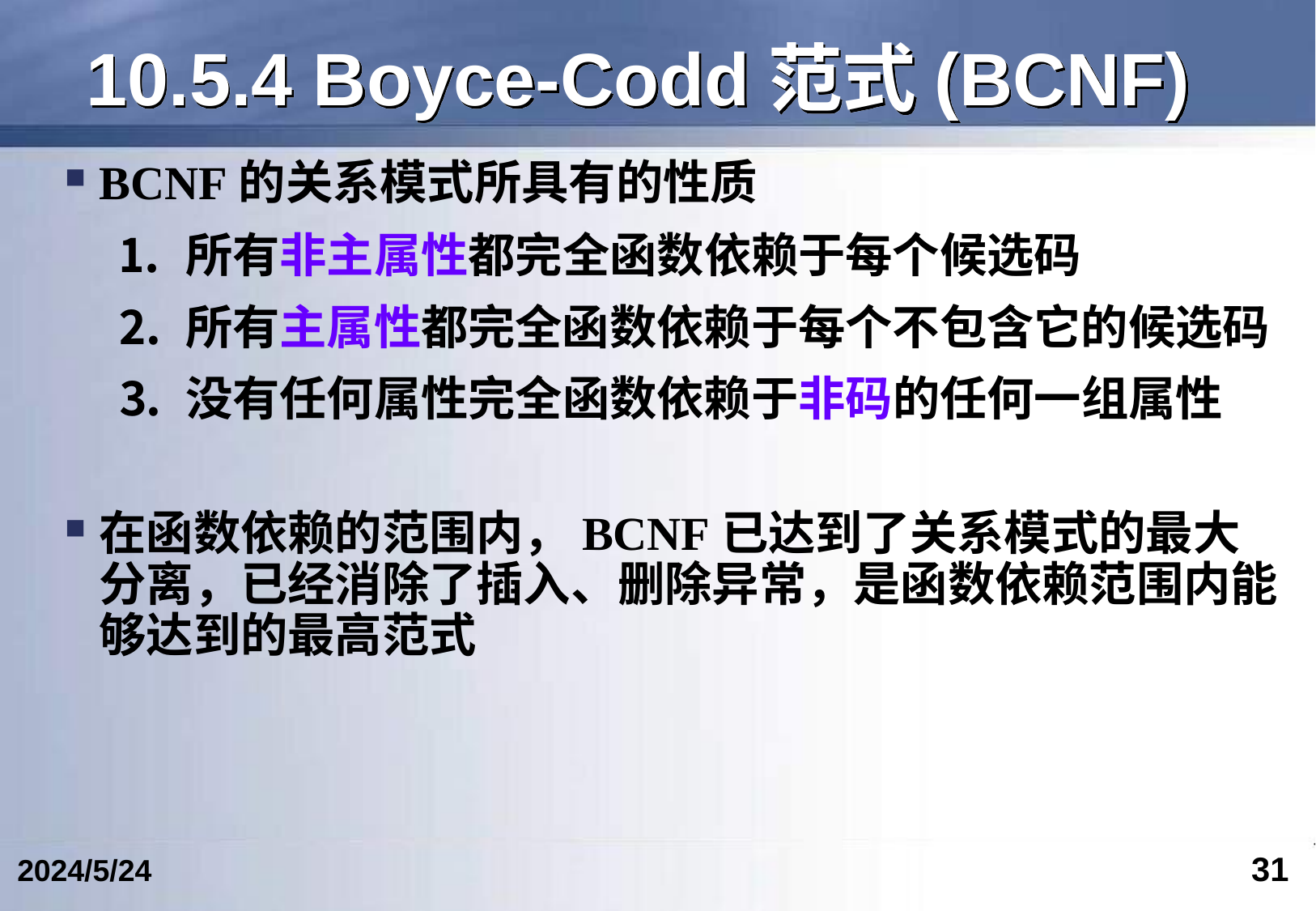

# 10.5.4 Boyce-Codd范式(BCNF)
BCNF的关系模式所具有的性质
⒈ 所有非主属性都完全函数依赖于每个候选码
⒉ 所有主属性都完全函数依赖于每个不包含它的候选码
⒊ 没有任何属性完全函数依赖于非码的任何一组属性

在函数依赖的范围内，BCNF已达到了关系模式的最大分离，已经消除了插入、删除异常，是函数依赖范围内能够达到的最高范式
31
2024/5/24